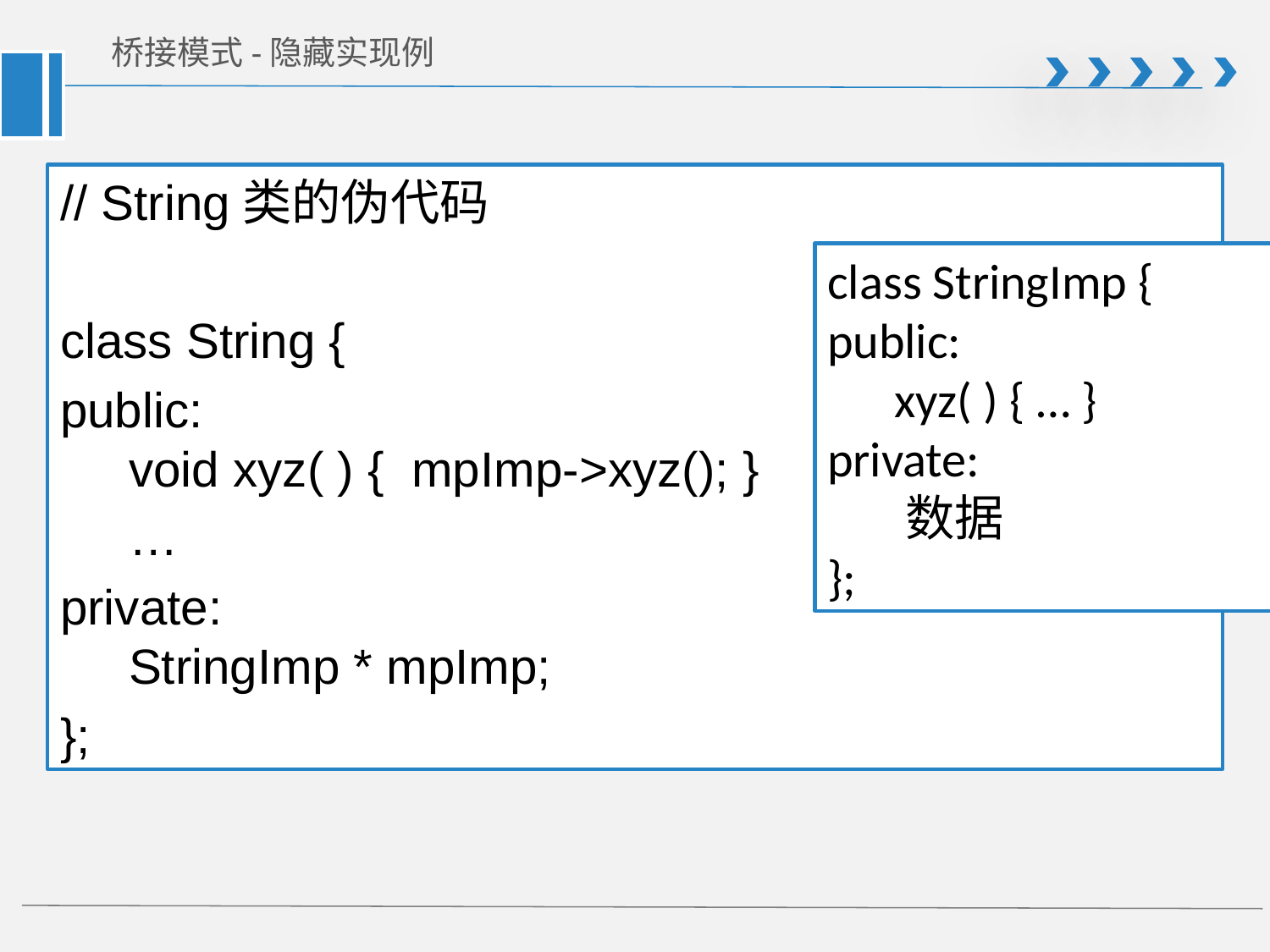

# 桥接模式-隐藏实现例
// String类的伪代码

class String {
public:
     void xyz( ) {  mpImp->xyz(); }
     …
private:
     StringImp * mpImp;
};
class StringImp {
public:
      xyz( ) { … }
private:
      数据
};